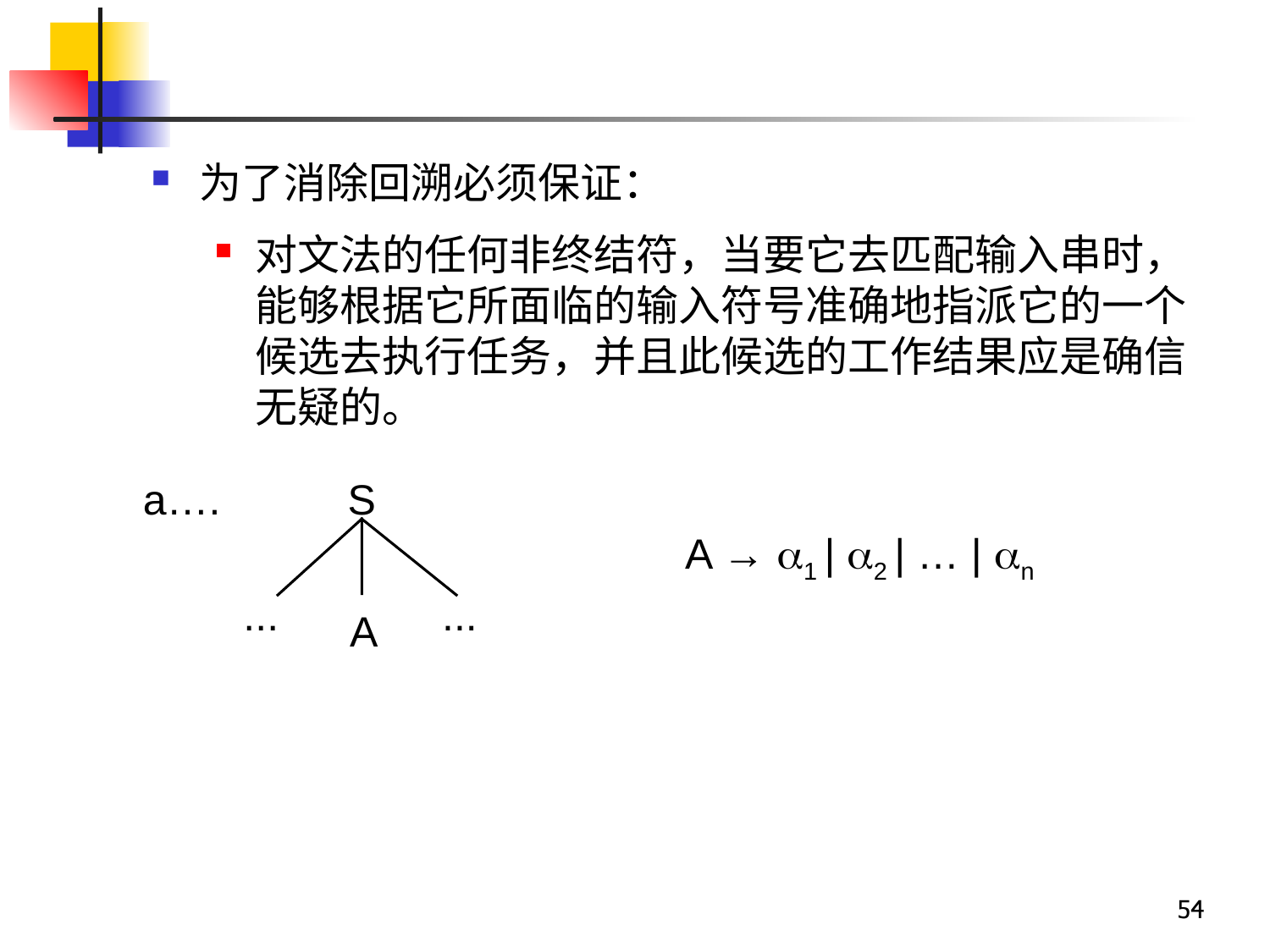

#
为了消除回溯必须保证：
对文法的任何非终结符，当要它去匹配输入串时，能够根据它所面临的输入符号准确地指派它的一个候选去执行任务，并且此候选的工作结果应是确信无疑的。
a….
S

...
...
A
A → α1 | α2 | … | αn
54